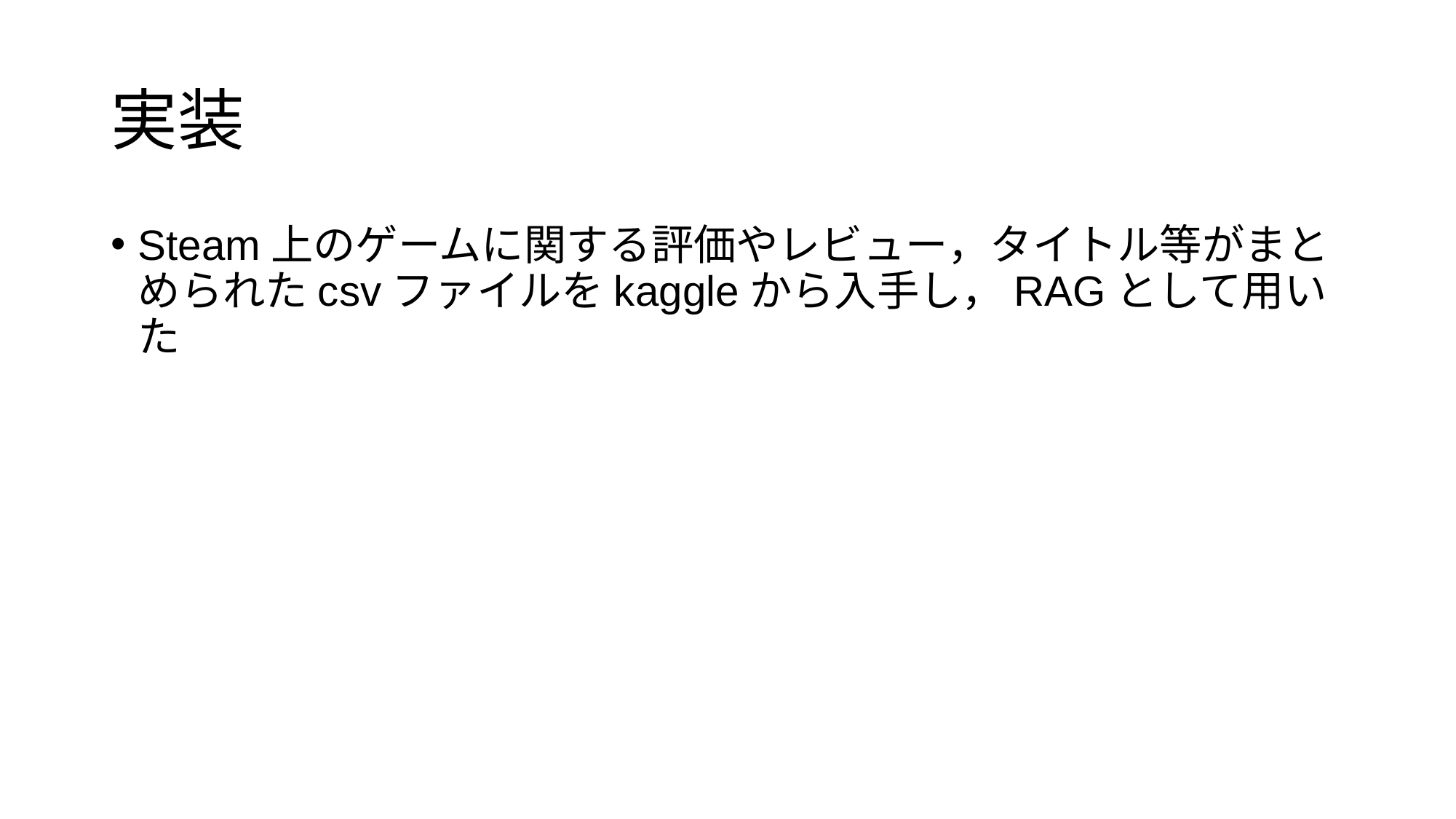

# 実装
Steam上のゲームに関する評価やレビュー，タイトル等がまとめられたcsvファイルをkaggleから入手し，RAGとして用いた